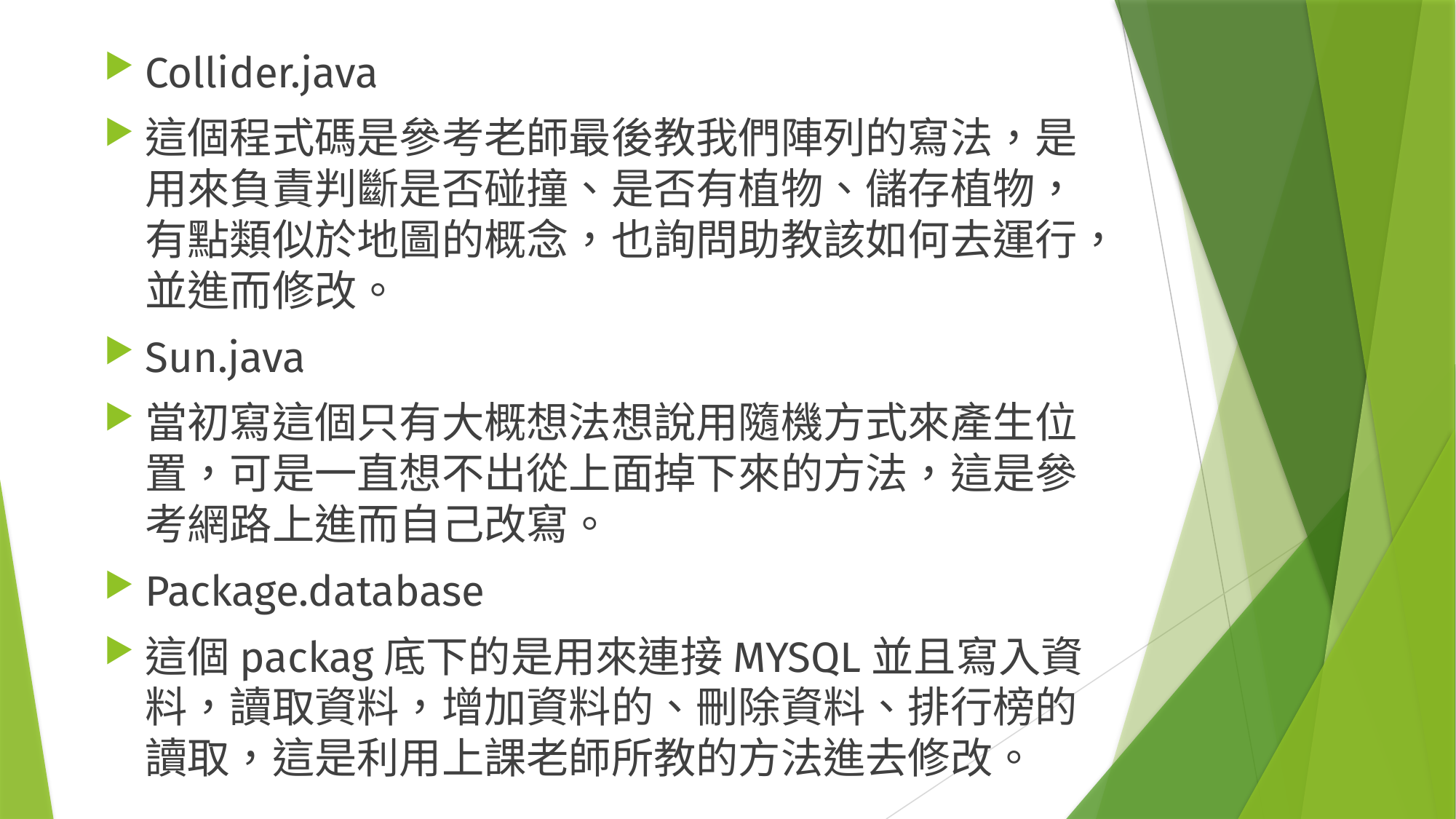

Collider.java
這個程式碼是參考老師最後教我們陣列的寫法，是用來負責判斷是否碰撞、是否有植物、儲存植物，有點類似於地圖的概念，也詢問助教該如何去運行，並進而修改。
Sun.java
當初寫這個只有大概想法想說用隨機方式來產生位置，可是一直想不出從上面掉下來的方法，這是參考網路上進而自己改寫。
Package.database
這個packag底下的是用來連接MYSQL並且寫入資料，讀取資料，增加資料的、刪除資料、排行榜的讀取，這是利用上課老師所教的方法進去修改。